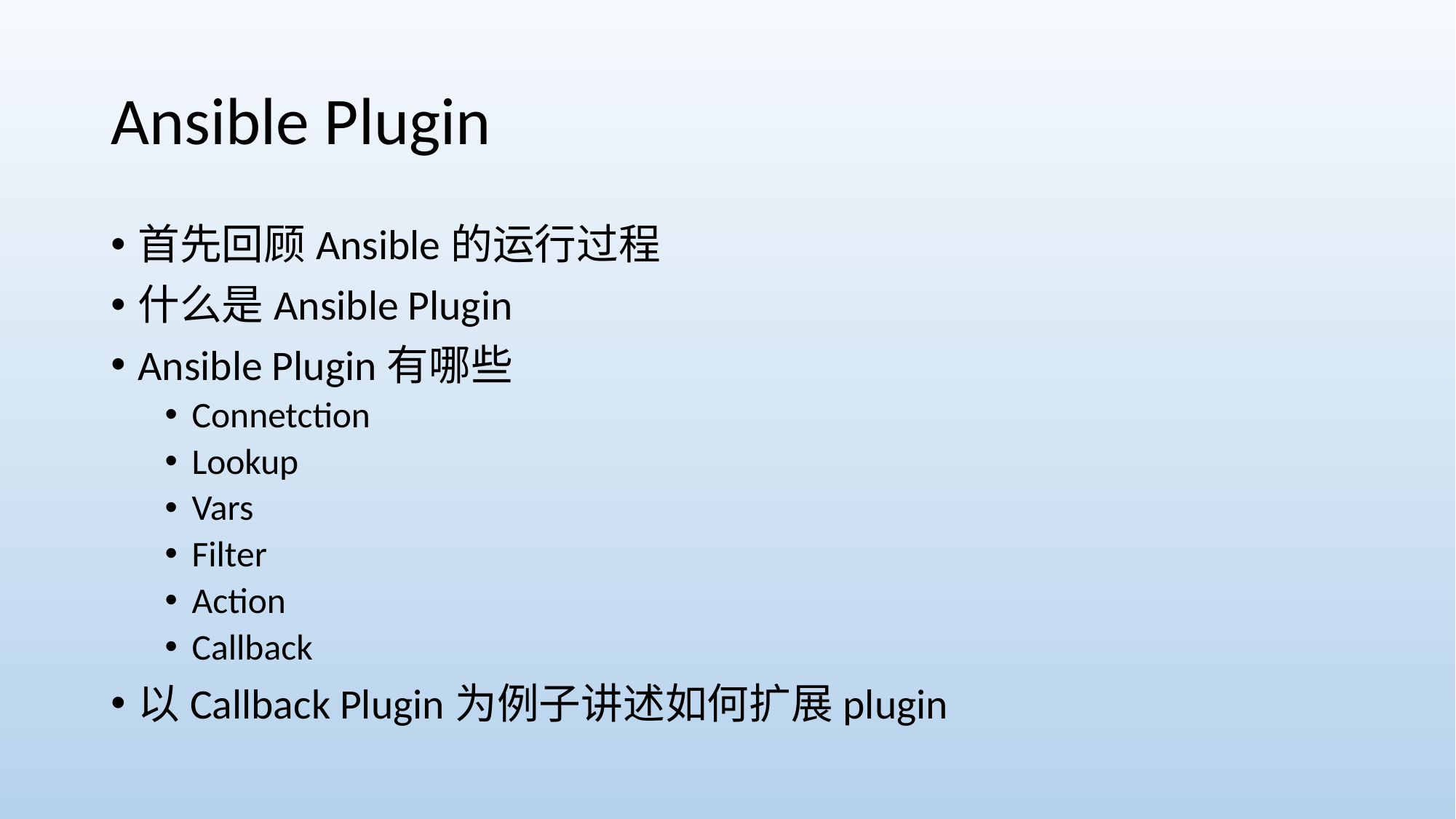

# Ansible Plugin
首先回顾Ansible的运行过程
什么是Ansible Plugin
Ansible Plugin有哪些
Connetction
Lookup
Vars
Filter
Action
Callback
以Callback Plugin为例子讲述如何扩展plugin